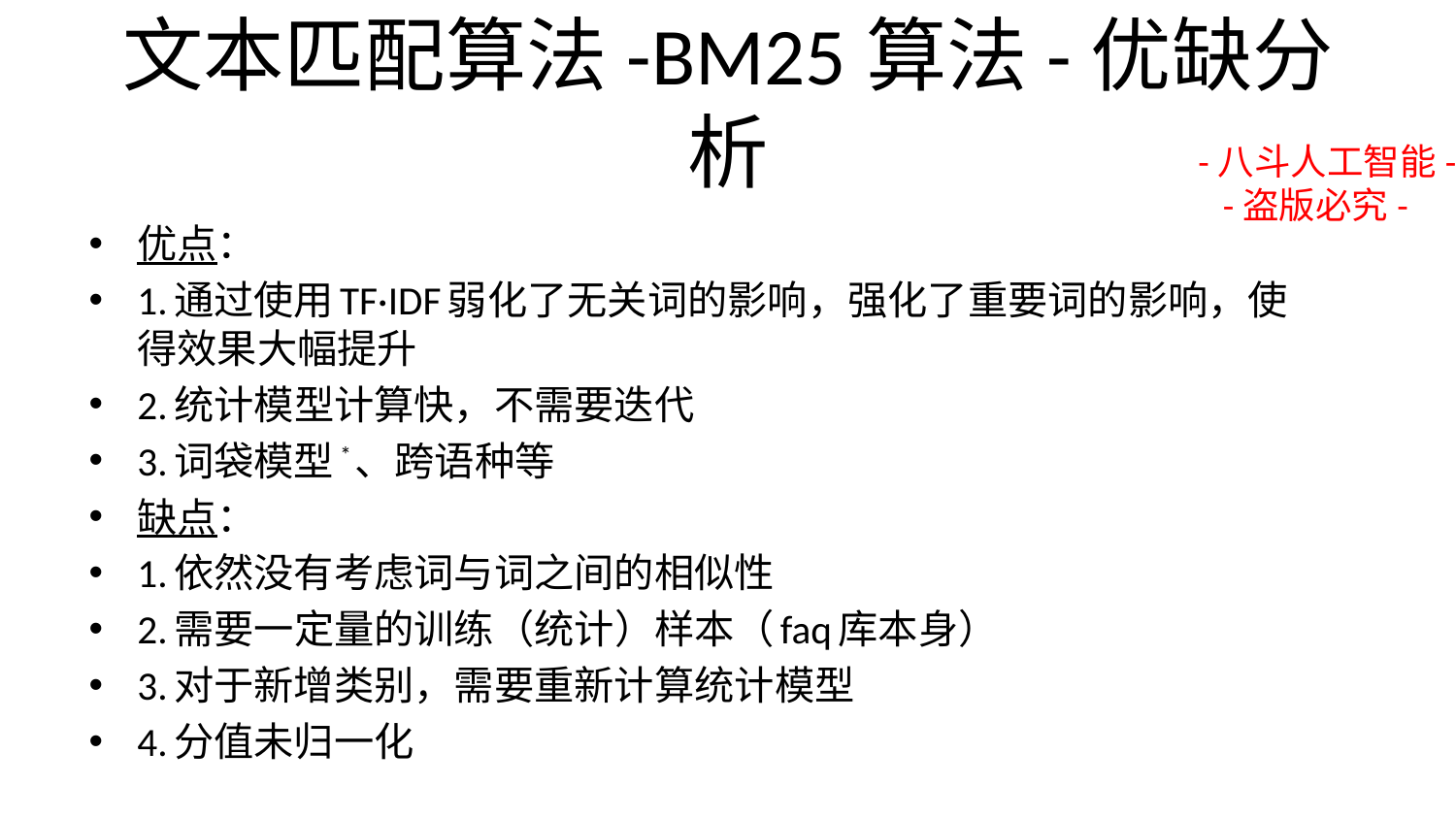

# 文本匹配算法-BM25算法-优缺分析
-八斗人工智能-
   -盗版必究-
优点：
1.通过使用TF·IDF弱化了无关词的影响，强化了重要词的影响，使得效果大幅提升
2.统计模型计算快，不需要迭代
3.词袋模型*、跨语种等
缺点：
1.依然没有考虑词与词之间的相似性
2.需要一定量的训练（统计）样本（faq库本身）
3.对于新增类别，需要重新计算统计模型
4.分值未归一化